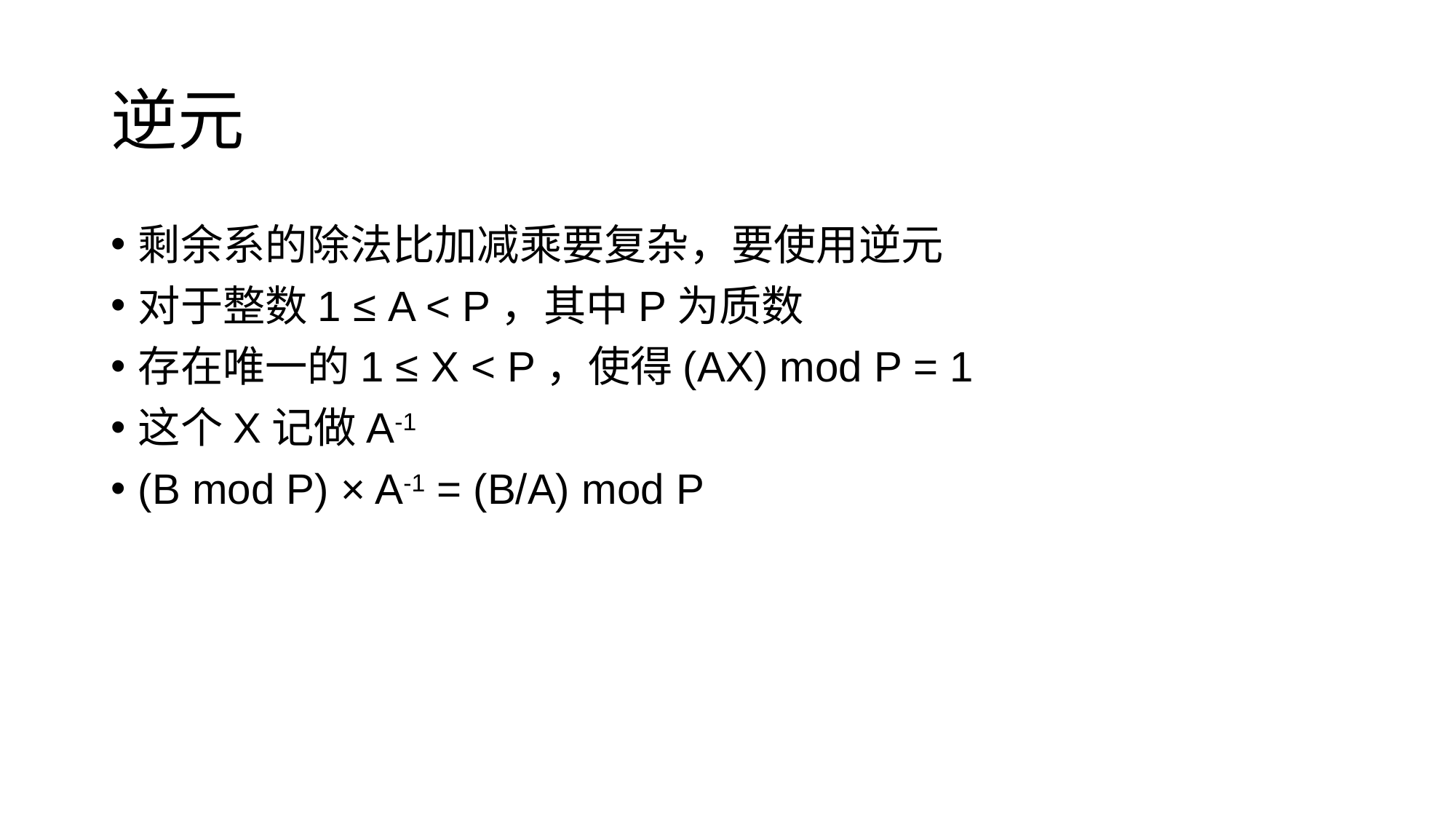

# 逆元
剩余系的除法比加减乘要复杂，要使用逆元
对于整数1 ≤ A < P，其中P为质数
存在唯一的1 ≤ X < P，使得(AX) mod P = 1
这个X记做A-1
(B mod P) × A-1 = (B/A) mod P